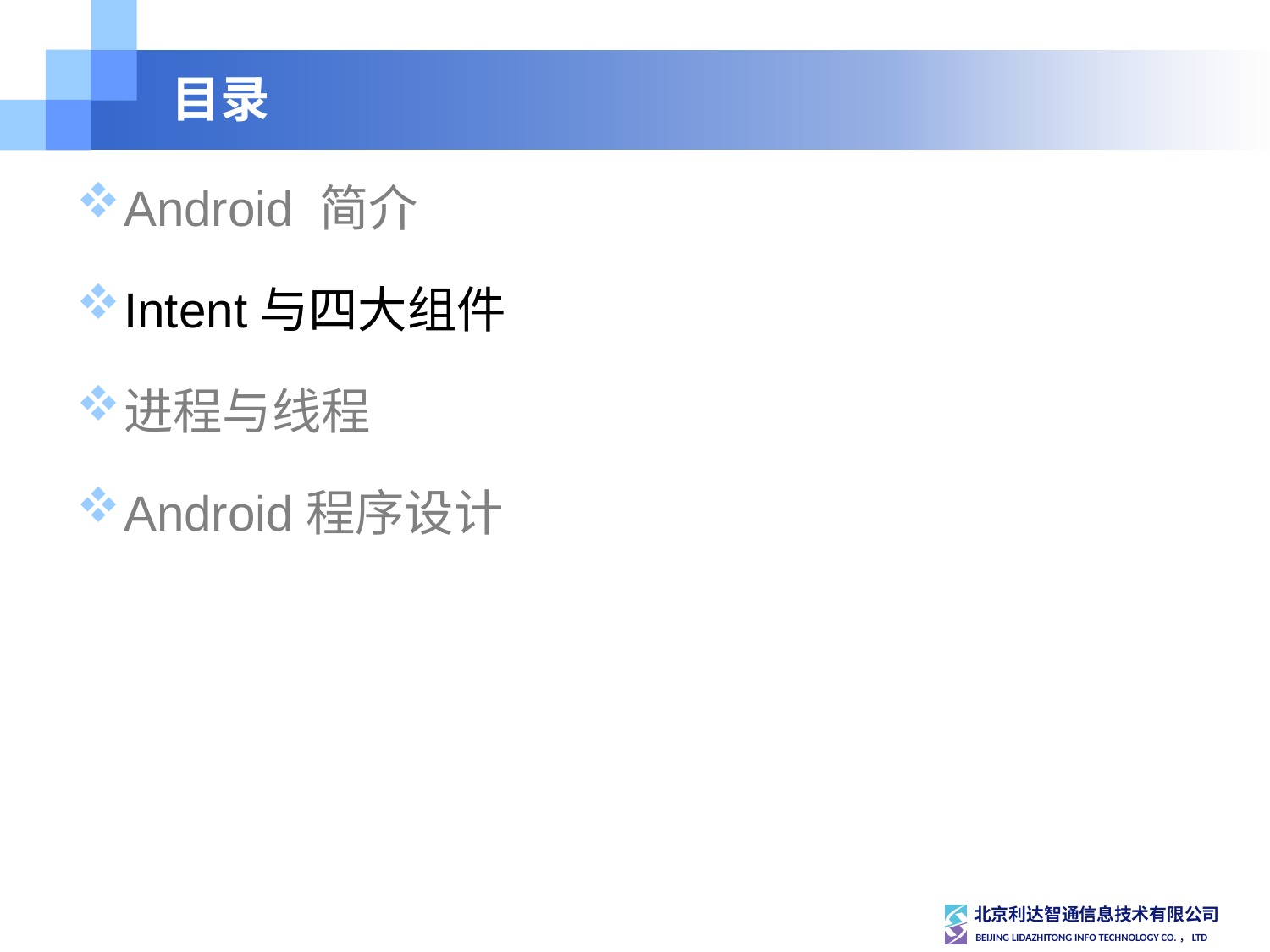

# 目录
Android 简介
Intent与四大组件
进程与线程
Android程序设计